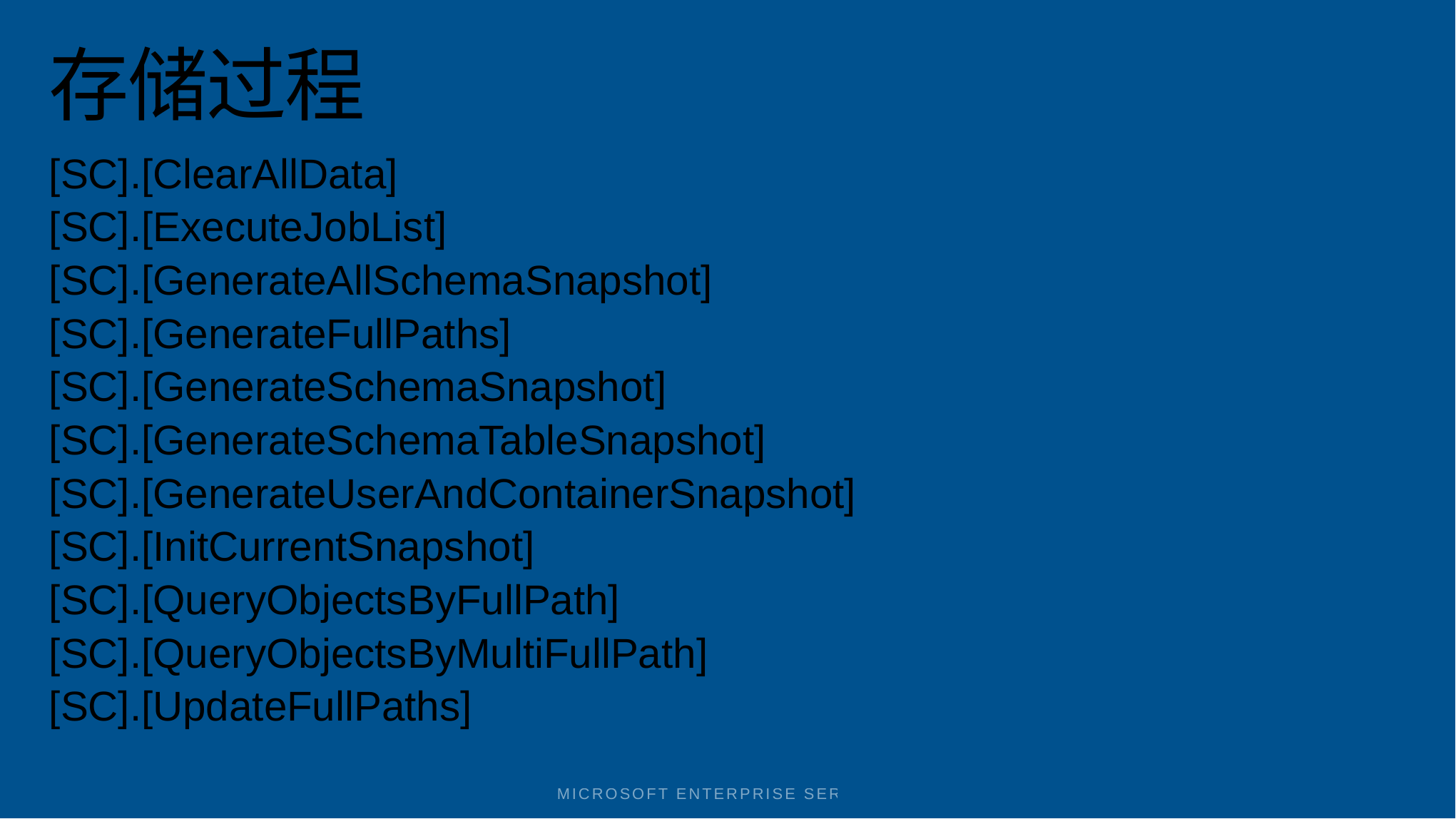

# 存储过程
[SC].[ClearAllData]
[SC].[ExecuteJobList]
[SC].[GenerateAllSchemaSnapshot]
[SC].[GenerateFullPaths]
[SC].[GenerateSchemaSnapshot]
[SC].[GenerateSchemaTableSnapshot]
[SC].[GenerateUserAndContainerSnapshot]
[SC].[InitCurrentSnapshot]
[SC].[QueryObjectsByFullPath]
[SC].[QueryObjectsByMultiFullPath]
[SC].[UpdateFullPaths]